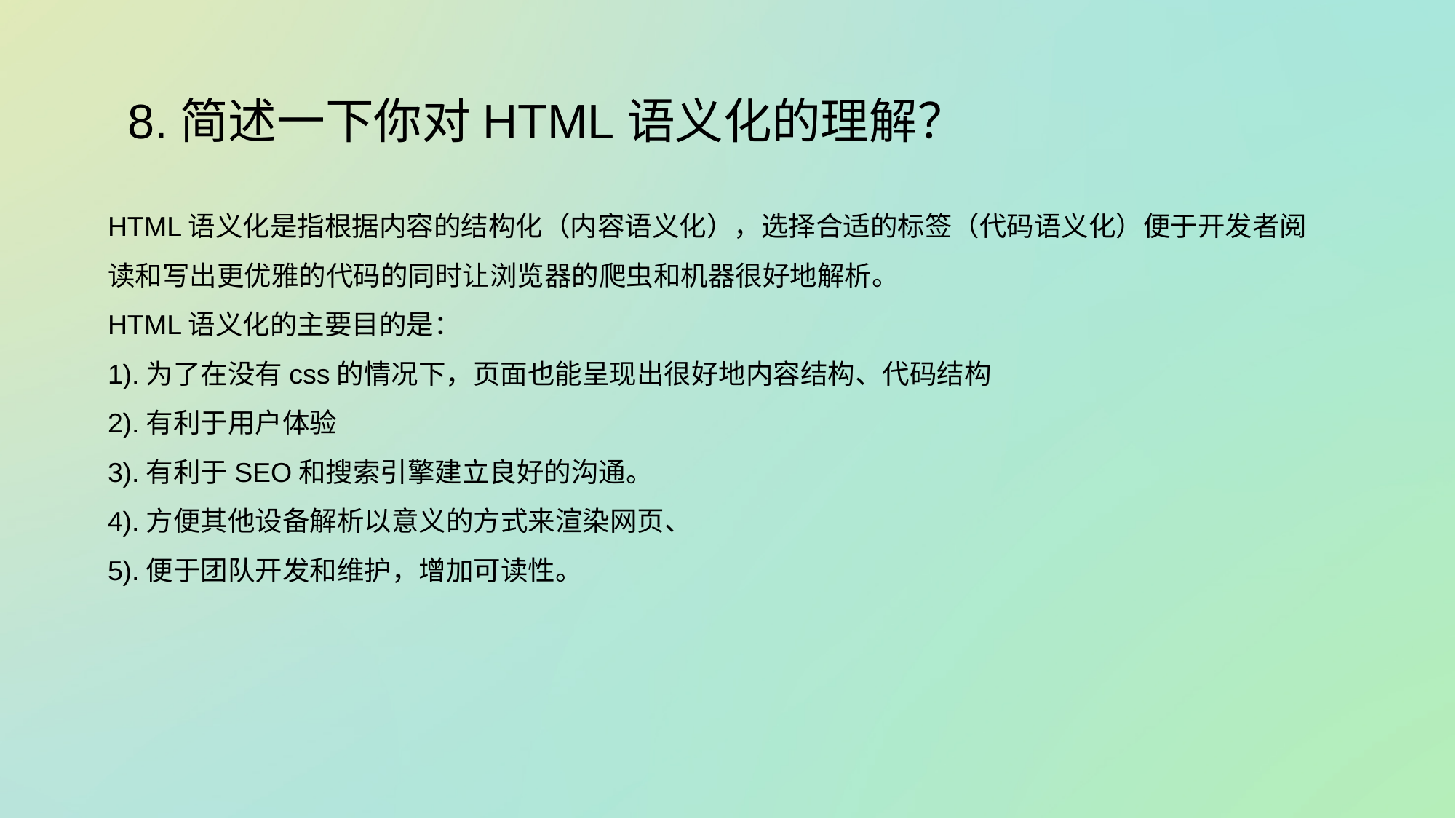

8.简述一下你对HTML语义化的理解？
HTML语义化是指根据内容的结构化（内容语义化），选择合适的标签（代码语义化）便于开发者阅读和写出更优雅的代码的同时让浏览器的爬虫和机器很好地解析。
HTML语义化的主要目的是：
1).为了在没有css的情况下，页面也能呈现出很好地内容结构、代码结构
2).有利于用户体验
3).有利于SEO和搜索引擎建立良好的沟通。
4).方便其他设备解析以意义的方式来渲染网页、
5).便于团队开发和维护，增加可读性。